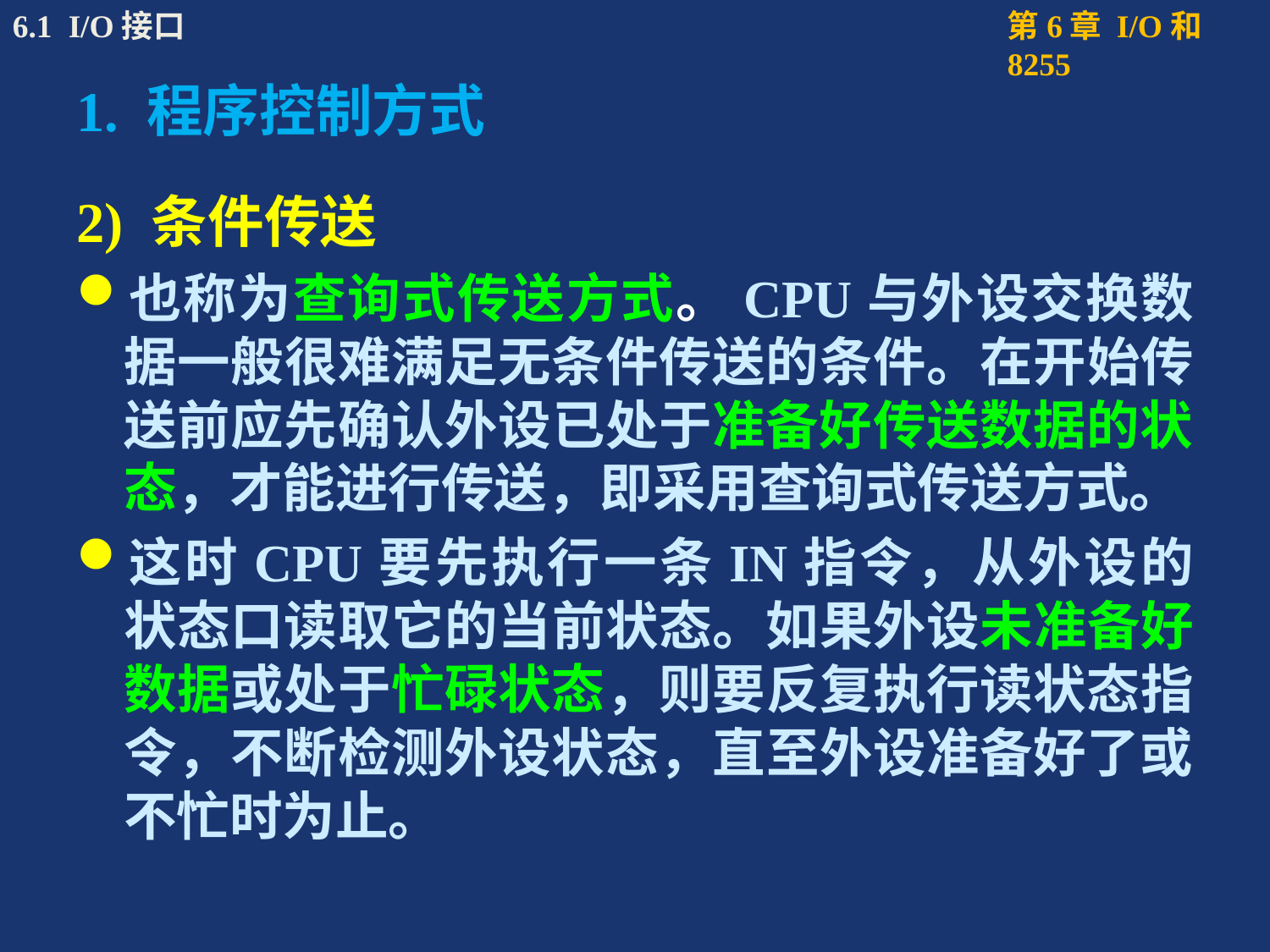

# 1. 程序控制方式
2) 条件传送
也称为查询式传送方式。CPU与外设交换数据一般很难满足无条件传送的条件。在开始传送前应先确认外设已处于准备好传送数据的状态，才能进行传送，即采用查询式传送方式。
这时CPU要先执行一条IN指令，从外设的状态口读取它的当前状态。如果外设未准备好数据或处于忙碌状态，则要反复执行读状态指令，不断检测外设状态，直至外设准备好了或不忙时为止。